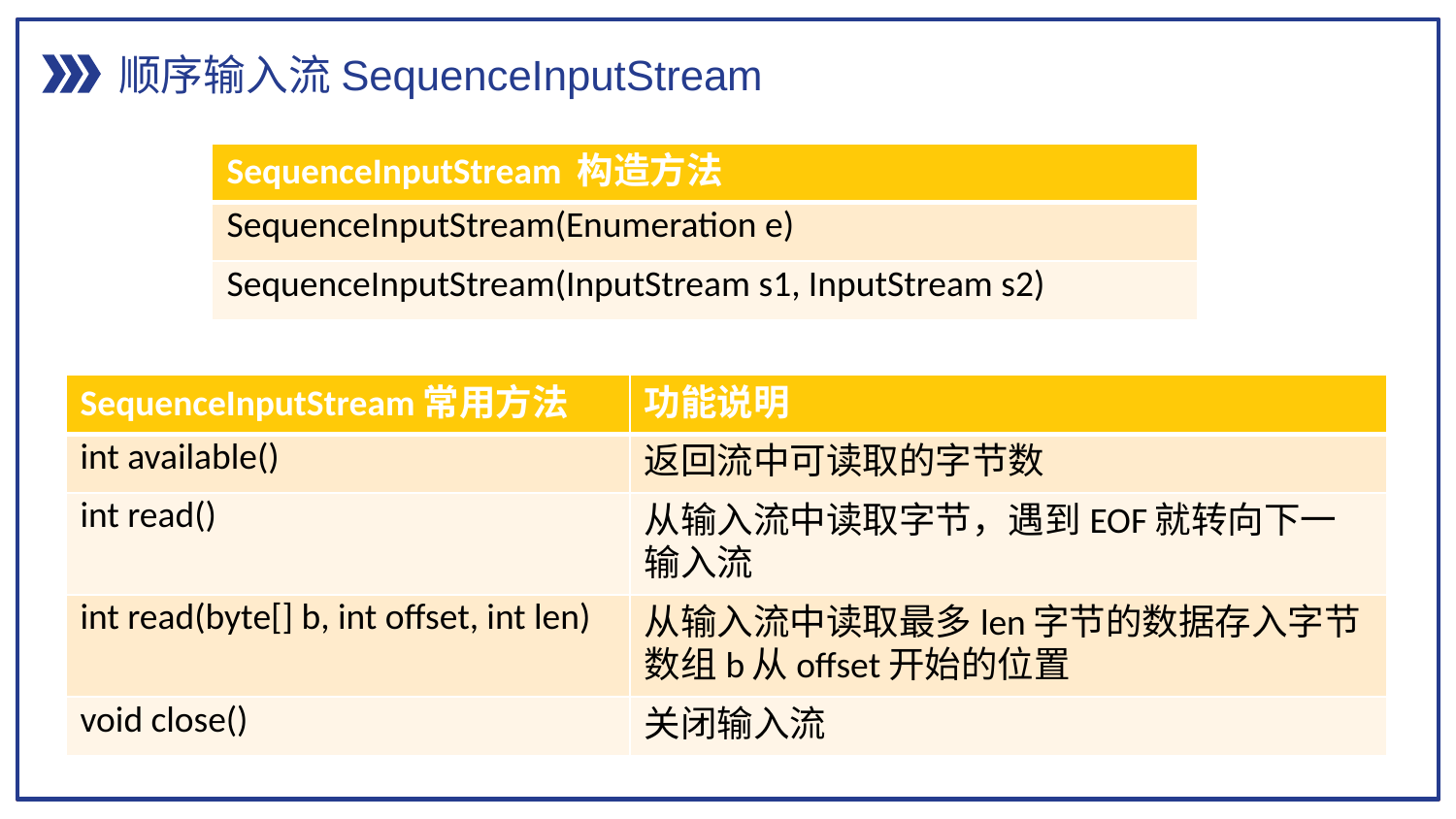

顺序输入流SequenceInputStream

| SequenceInputStream 构造方法 |
| --- |
| SequenceInputStream(Enumeration e) |
| SequenceInputStream(InputStream s1, InputStream s2) |
| SequenceInputStream常用方法 | 功能说明 |
| --- | --- |
| int available() | 返回流中可读取的字节数 |
| int read() | 从输入流中读取字节，遇到EOF就转向下一输入流 |
| int read(byte[] b, int offset, int len) | 从输入流中读取最多len字节的数据存入字节数组b从offset开始的位置 |
| void close() | 关闭输入流 |